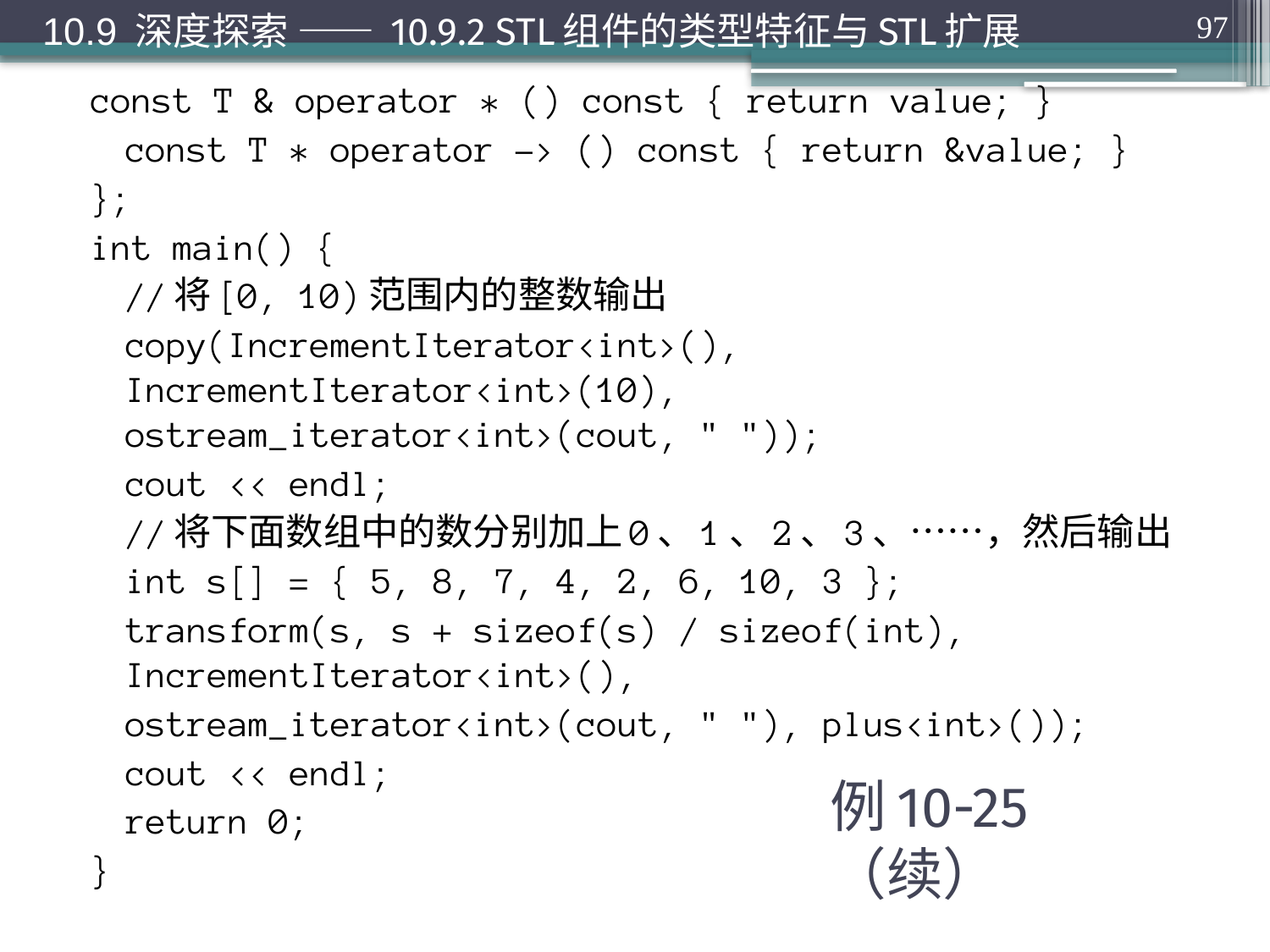

10.9 深度探索 —— 10.9.2 STL组件的类型特征与STL扩展
97
const T & operator * () const { return value; }
	const T * operator -> () const { return &value; }
};
int main() {
	//将[0, 10)范围内的整数输出
	copy(IncrementIterator<int>(), IncrementIterator<int>(10), ostream_iterator<int>(cout, " "));
	cout << endl;
	//将下面数组中的数分别加上0、1、2、3、……，然后输出
	int s[] = { 5, 8, 7, 4, 2, 6, 10, 3 };
	transform(s, s + sizeof(s) / sizeof(int), IncrementIterator<int>(),
			ostream_iterator<int>(cout, " "), plus<int>());
	cout << endl;
	return 0;
}

# 例10-25（续）